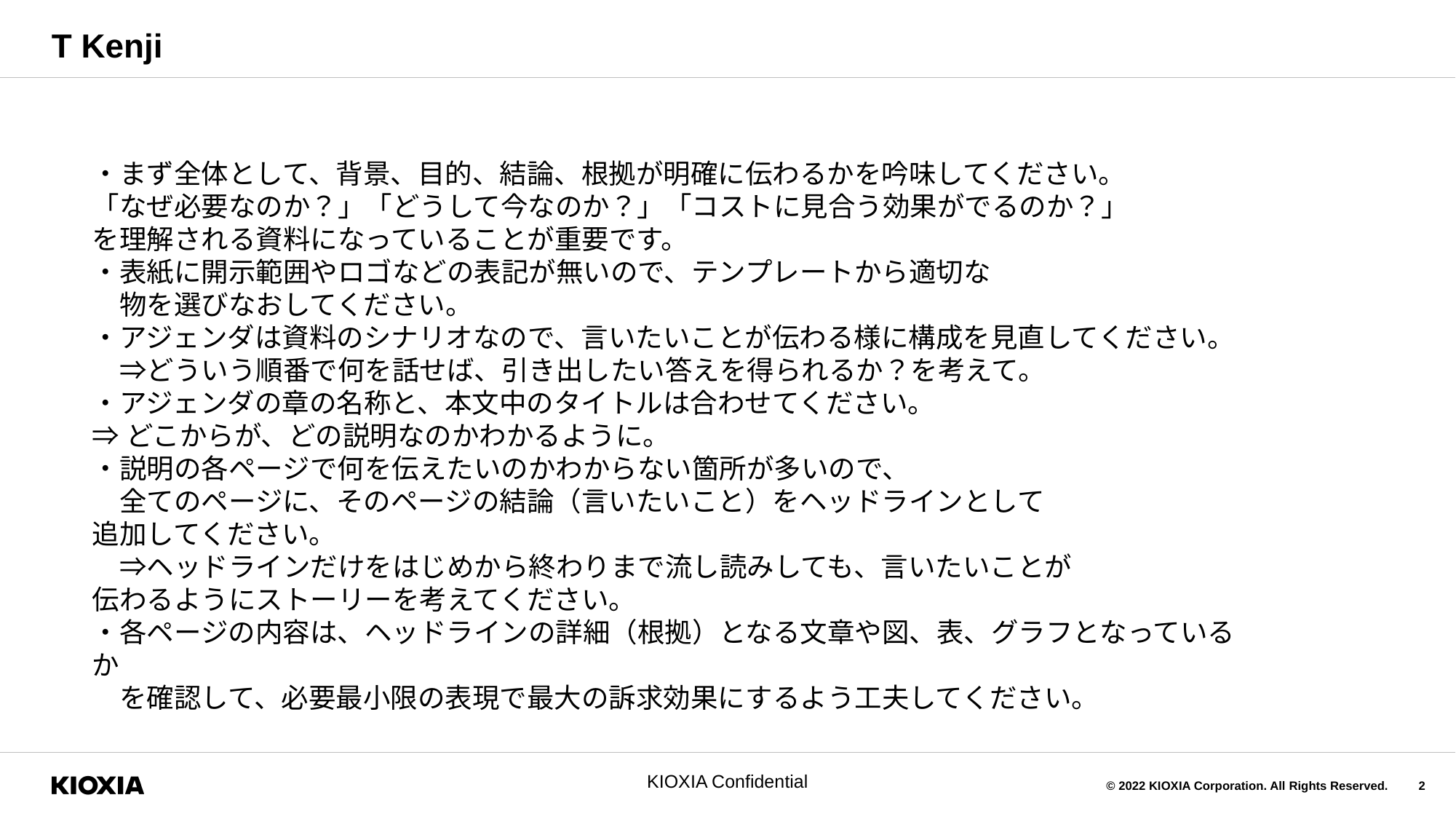

# T Kenji

・まず全体として、背景、目的、結論、根拠が明確に伝わるかを吟味してください。
「なぜ必要なのか？」「どうして今なのか？」「コストに見合う効果がでるのか？」
を理解される資料になっていることが重要です。
・表紙に開示範囲やロゴなどの表記が無いので、テンプレートから適切な
　物を選びなおしてください。
・アジェンダは資料のシナリオなので、言いたいことが伝わる様に構成を見直してください。
　⇒どういう順番で何を話せば、引き出したい答えを得られるか？を考えて。
・アジェンダの章の名称と、本文中のタイトルは合わせてください。
⇒どこからが、どの説明なのかわかるように。
・説明の各ページで何を伝えたいのかわからない箇所が多いので、
　全てのページに、そのページの結論（言いたいこと）をヘッドラインとして
追加してください。
　⇒ヘッドラインだけをはじめから終わりまで流し読みしても、言いたいことが
伝わるようにストーリーを考えてください。
・各ページの内容は、ヘッドラインの詳細（根拠）となる文章や図、表、グラフとなっているか
　を確認して、必要最小限の表現で最大の訴求効果にするよう工夫してください。

KIOXIA Confidential